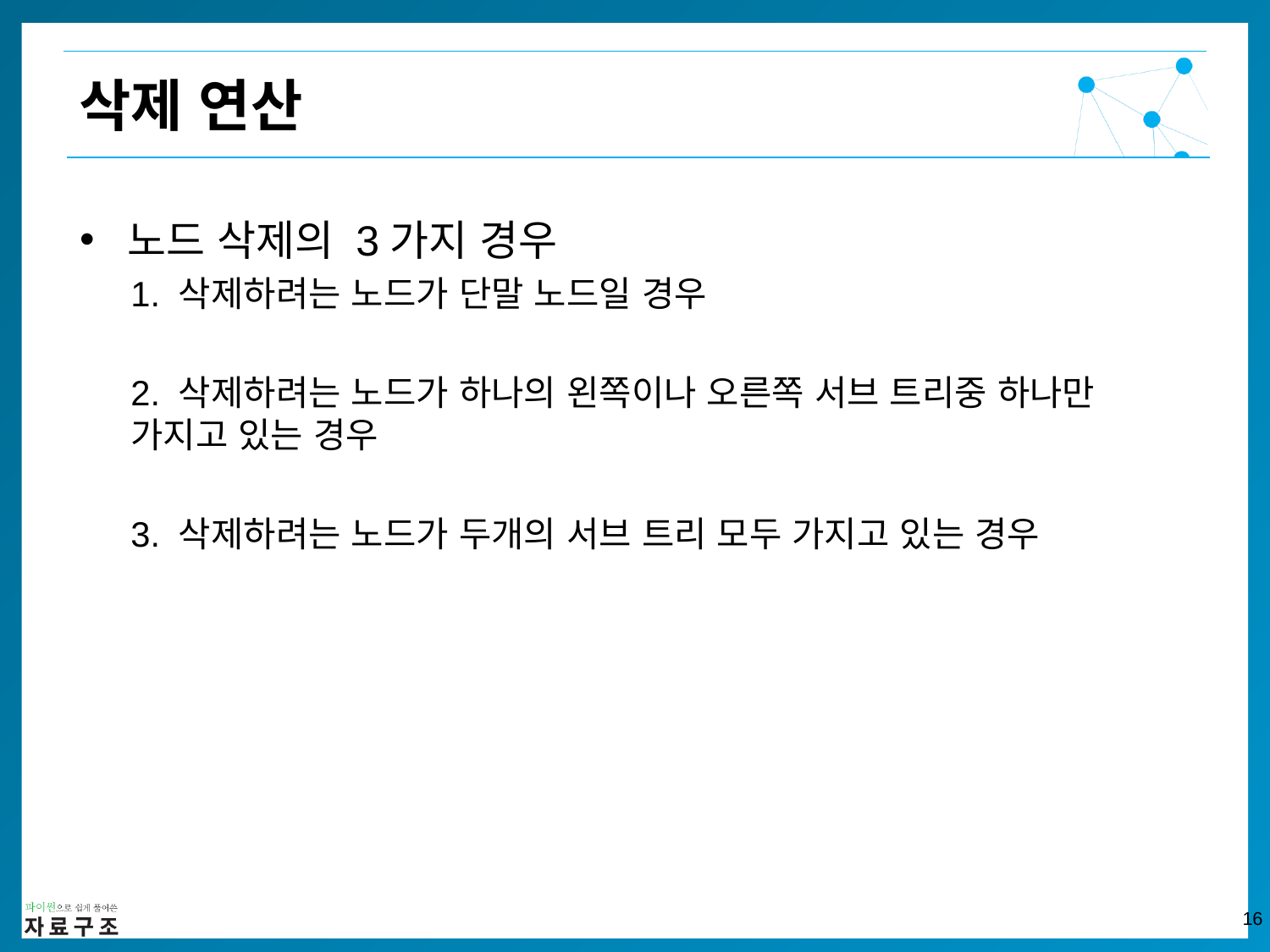

삭제 연산
노드 삭제의 3가지 경우
1. 삭제하려는 노드가 단말 노드일 경우

2. 삭제하려는 노드가 하나의 왼쪽이나 오른쪽 서브 트리중 하나만   가지고 있는 경우

3. 삭제하려는 노드가 두개의 서브 트리 모두 가지고 있는 경우